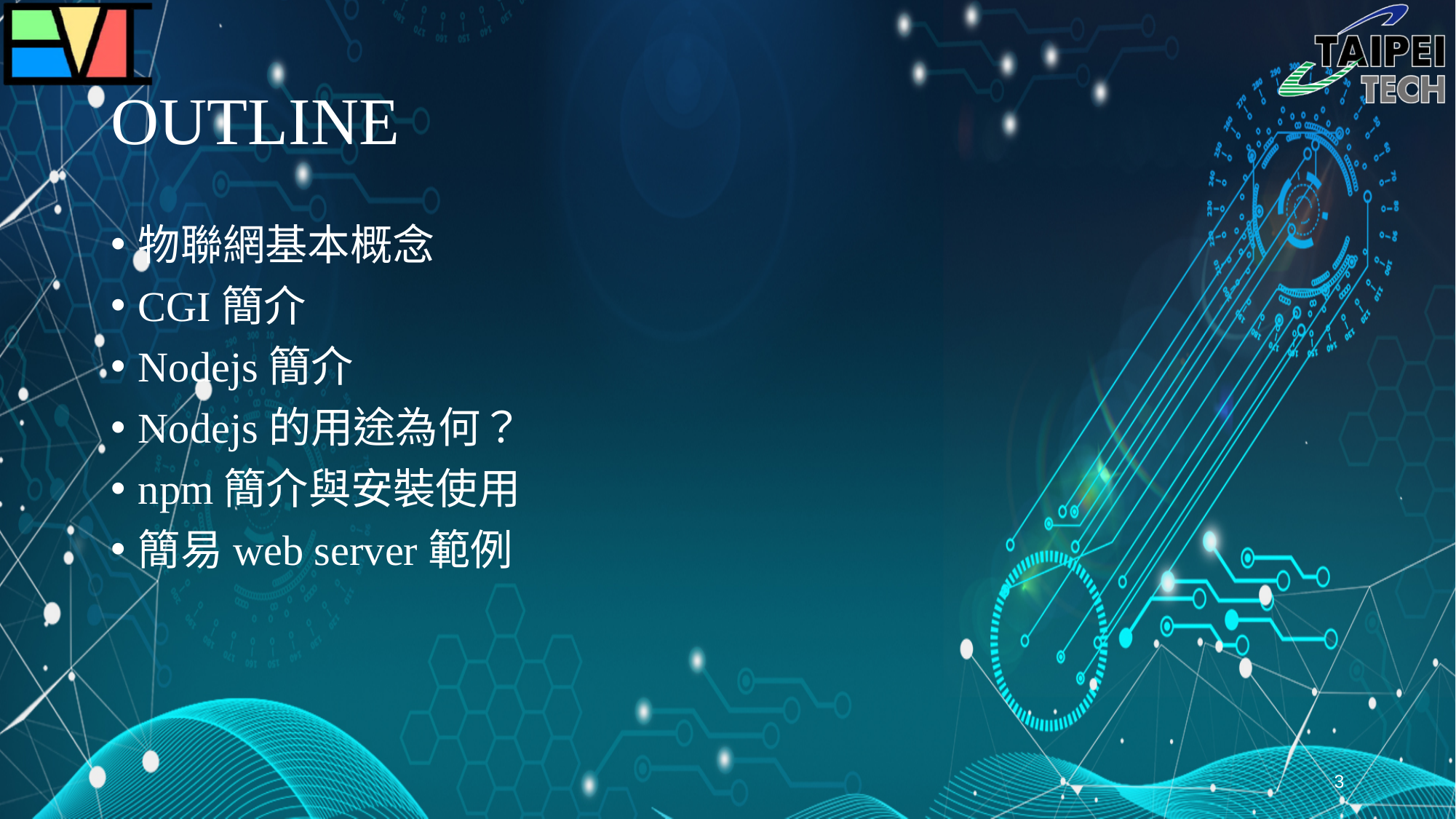

# OUTLINE
物聯網基本概念
CGI簡介
Nodejs簡介
Nodejs的用途為何？
npm簡介與安裝使用
簡易web server範例
3